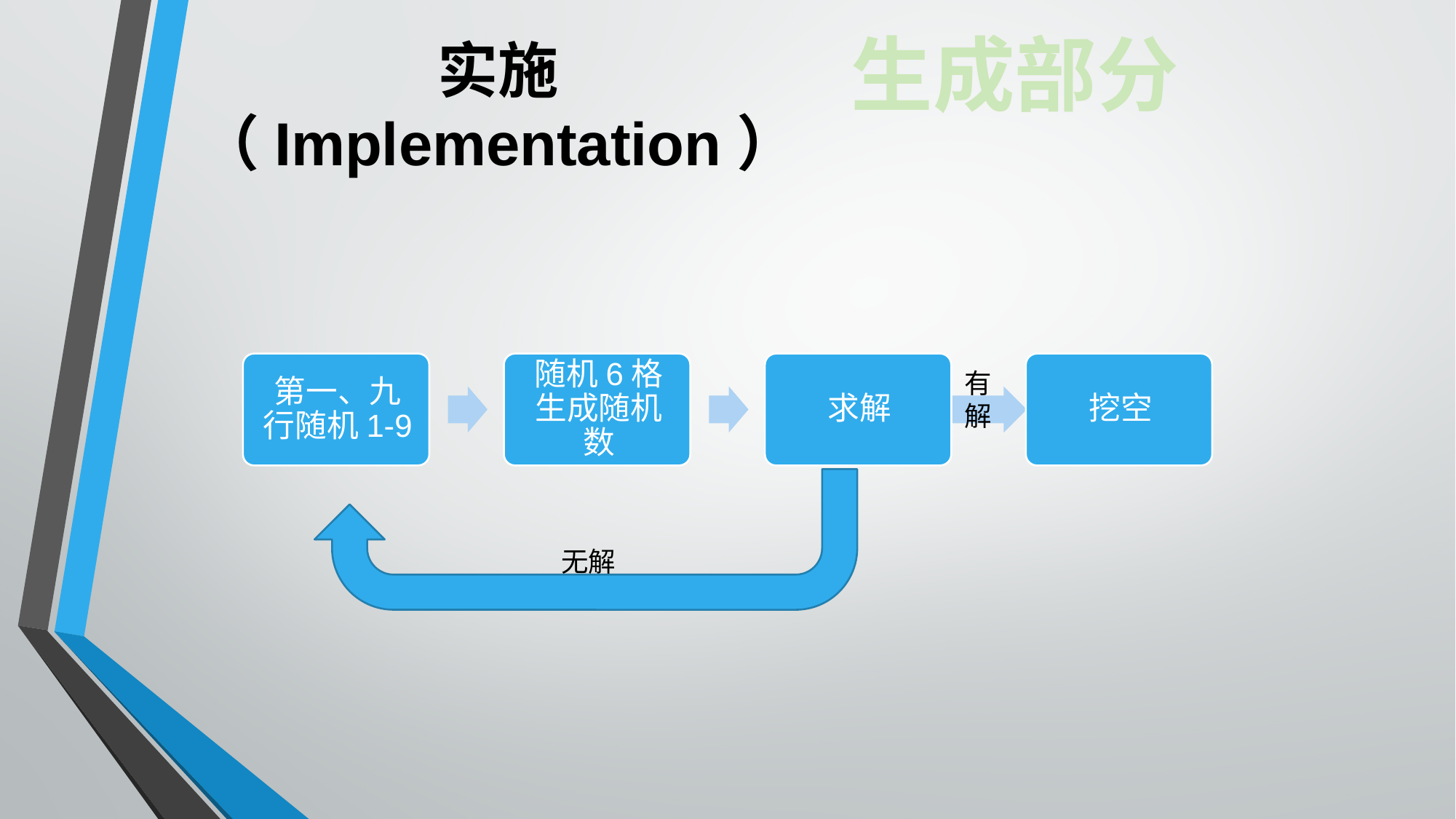

# 实施（Implementation）
生成部分
第一、九行随机1-9

随机6格生成随机数

求解

挖空
有解

无解